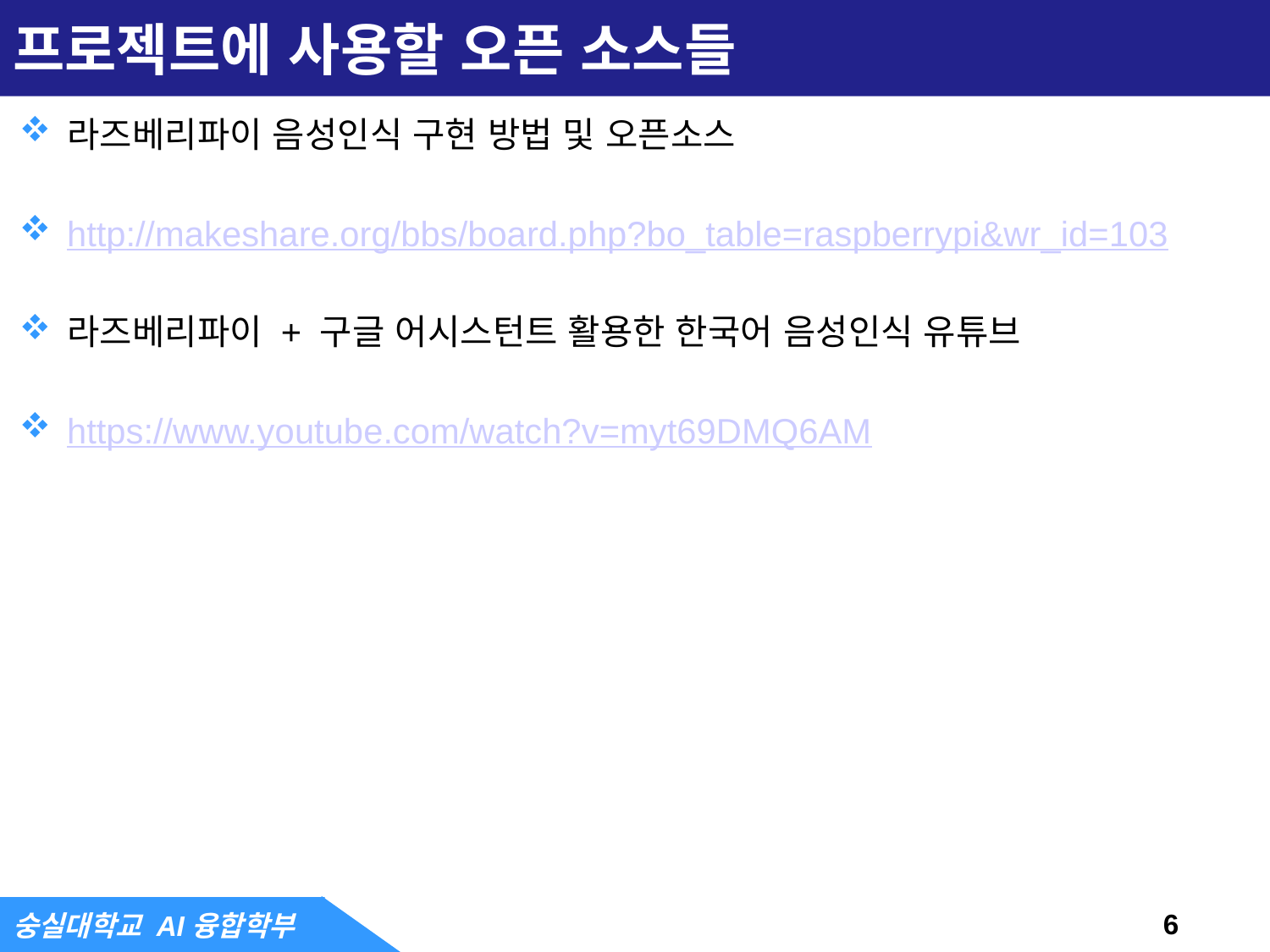

# 프로젝트에 사용할 오픈 소스들
라즈베리파이 음성인식 구현 방법 및 오픈소스

http://makeshare.org/bbs/board.php?bo_table=raspberrypi&wr_id=103

라즈베리파이 + 구글 어시스턴트 활용한 한국어 음성인식 유튜브

https://www.youtube.com/watch?v=myt69DMQ6AM